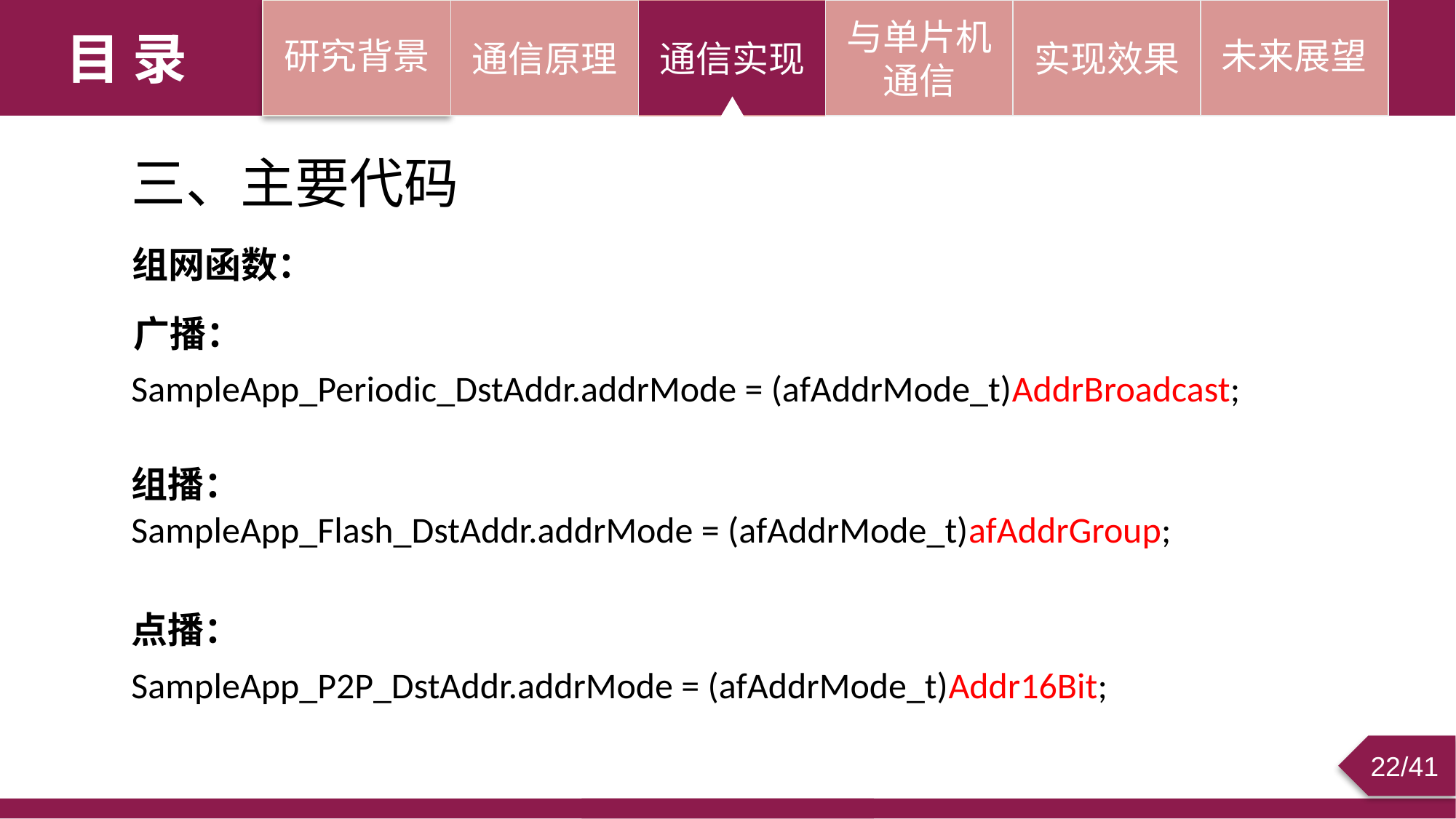

研究背景
通信原理
通信实现
与单片机通信
实现效果
未来展望

目 录

三、主要代码
组网函数：
广播：
SampleApp_Periodic_DstAddr.addrMode = (afAddrMode_t)AddrBroadcast;
组播：
SampleApp_Flash_DstAddr.addrMode = (afAddrMode_t)afAddrGroup;
点播：
SampleApp_P2P_DstAddr.addrMode = (afAddrMode_t)Addr16Bit;
22/41